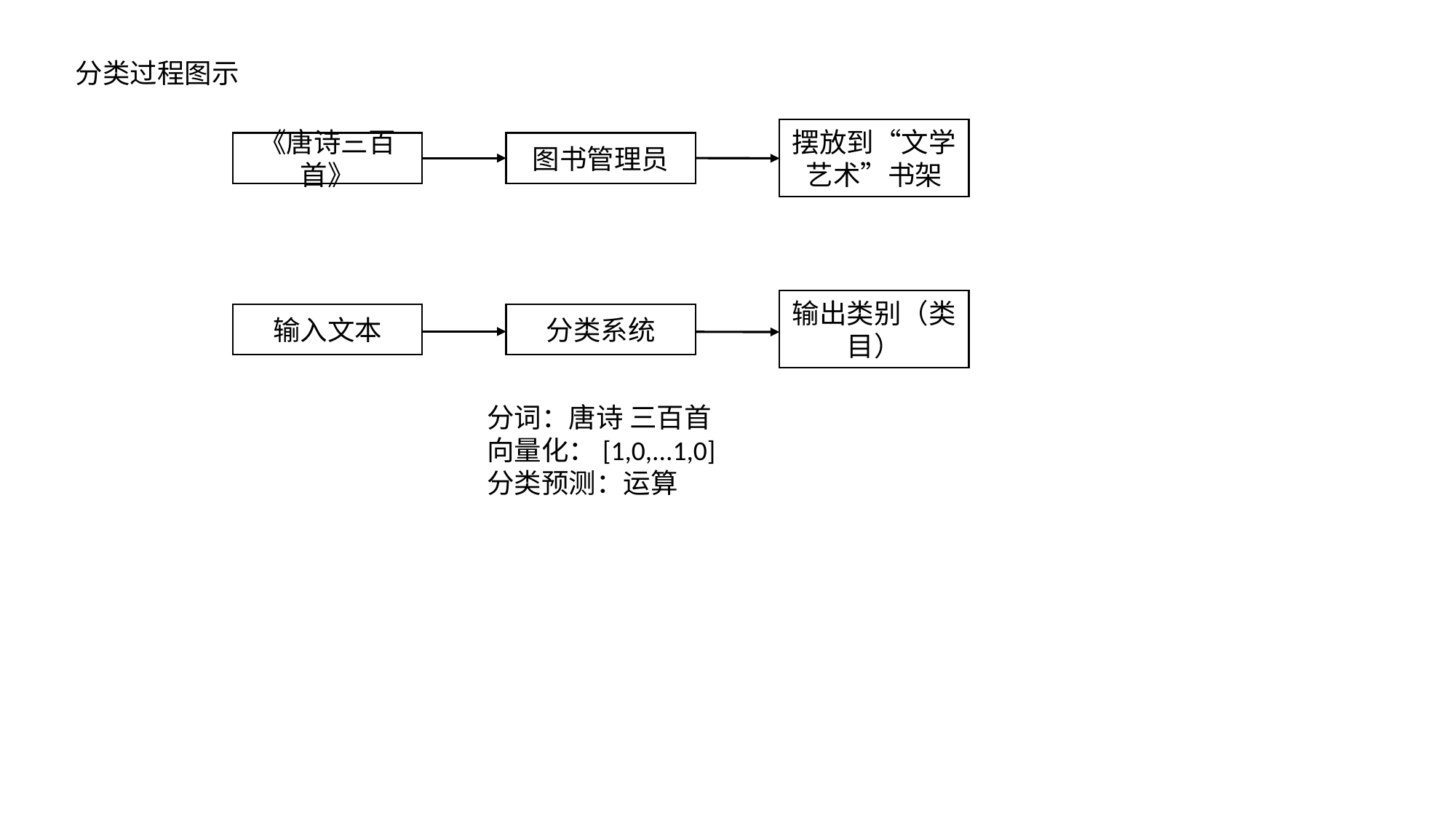

分类过程图示
摆放到“文学艺术”书架
《唐诗三百首》
图书管理员
输出类别（类目）
输入文本
分类系统
分词：唐诗 三百首
向量化：[1,0,...1,0]
分类预测：运算